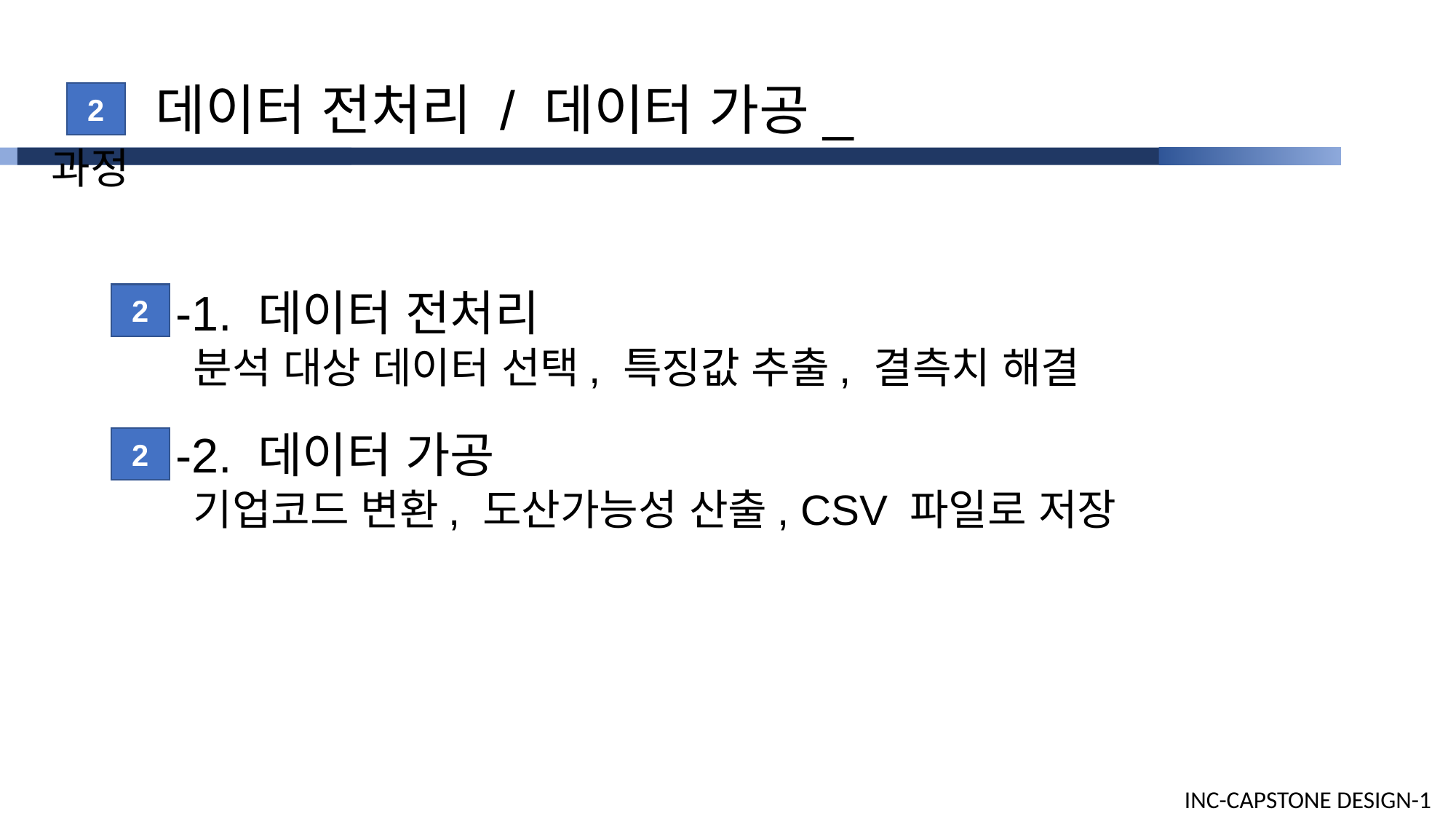

2. 데이터 전처리 / 데이터 가공_ 과정
2
2 -1. 데이터 전처리
    분석 대상 데이터 선택, 특징값 추출, 결측치 해결

2 -2. 데이터 가공
    기업코드 변환, 도산가능성 산출, CSV 파일로 저장
2
2